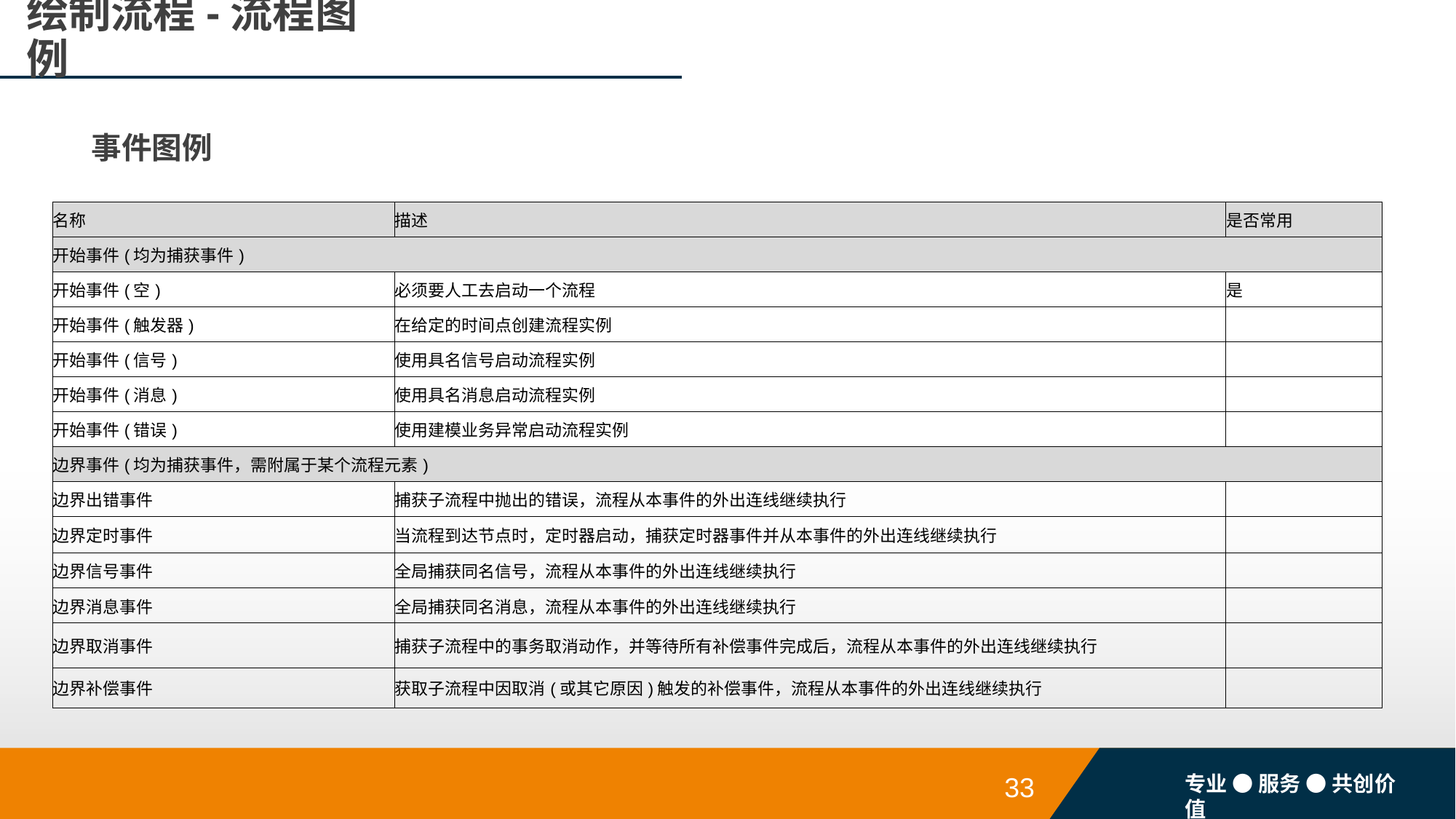

# 绘制流程-流程图例
事件图例
| 名称 | 描述 | 是否常用 |
| --- | --- | --- |
| 开始事件(均为捕获事件) |  |  |
| 开始事件(空) | 必须要人工去启动一个流程 | 是 |
| 开始事件(触发器) | 在给定的时间点创建流程实例 |  |
| 开始事件(信号) | 使用具名信号启动流程实例 |  |
| 开始事件(消息) | 使用具名消息启动流程实例 |  |
| 开始事件(错误) | 使用建模业务异常启动流程实例 |  |
| 边界事件(均为捕获事件，需附属于某个流程元素) |  |  |
| 边界出错事件 | 捕获子流程中抛出的错误，流程从本事件的外出连线继续执行 |  |
| 边界定时事件 | 当流程到达节点时，定时器启动，捕获定时器事件并从本事件的外出连线继续执行 |  |
| 边界信号事件 | 全局捕获同名信号，流程从本事件的外出连线继续执行 |  |
| 边界消息事件 | 全局捕获同名消息，流程从本事件的外出连线继续执行 |  |
| 边界取消事件 | 捕获子流程中的事务取消动作，并等待所有补偿事件完成后，流程从本事件的外出连线继续执行 |  |
| 边界补偿事件 | 获取子流程中因取消(或其它原因)触发的补偿事件，流程从本事件的外出连线继续执行 |  |